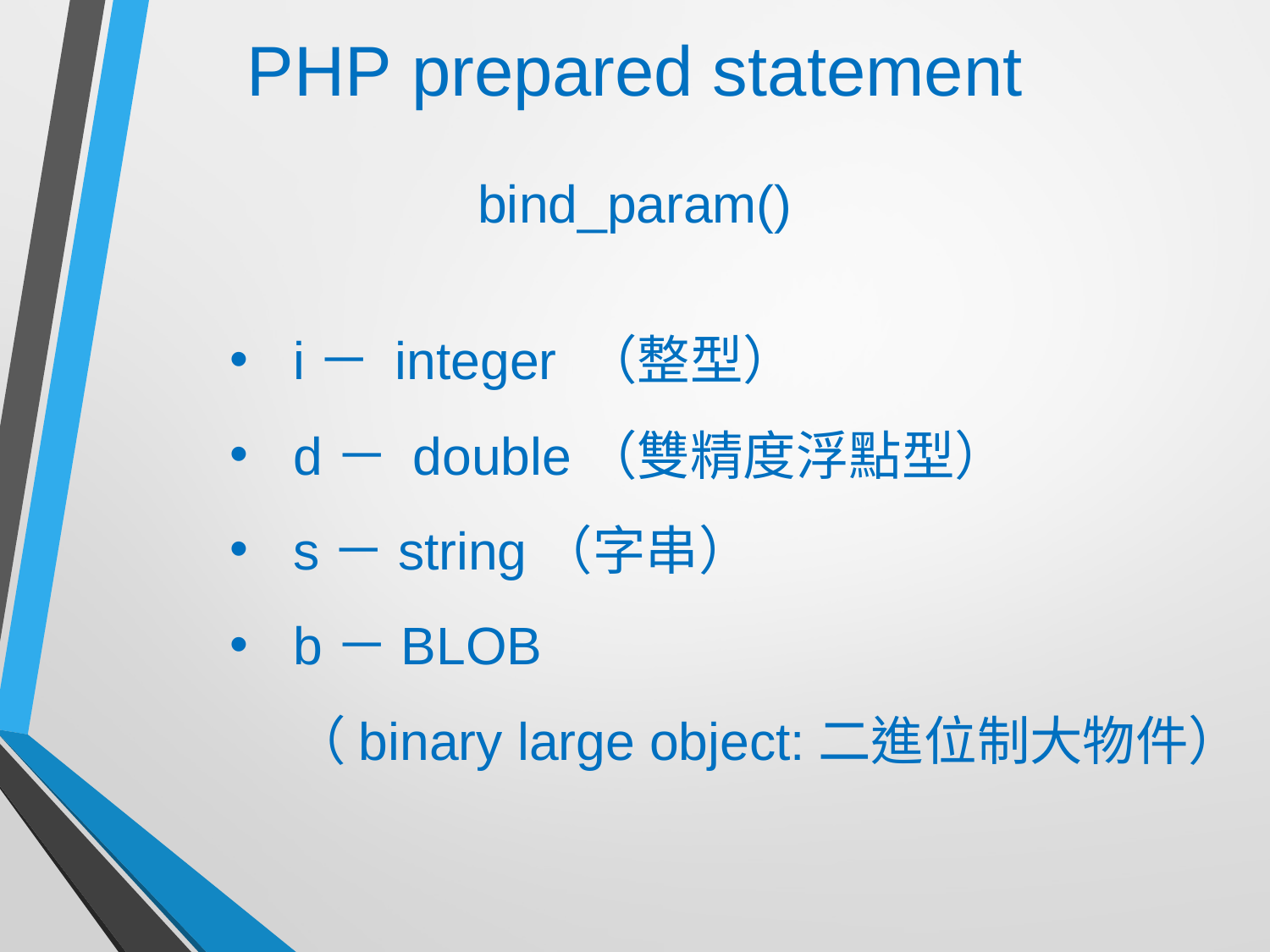

PHP prepared statement
bind_param()
i－ integer （整型）
d－ double（雙精度浮點型）
s－string（字串）
b－BLOB
（binary large object:二進位制大物件）